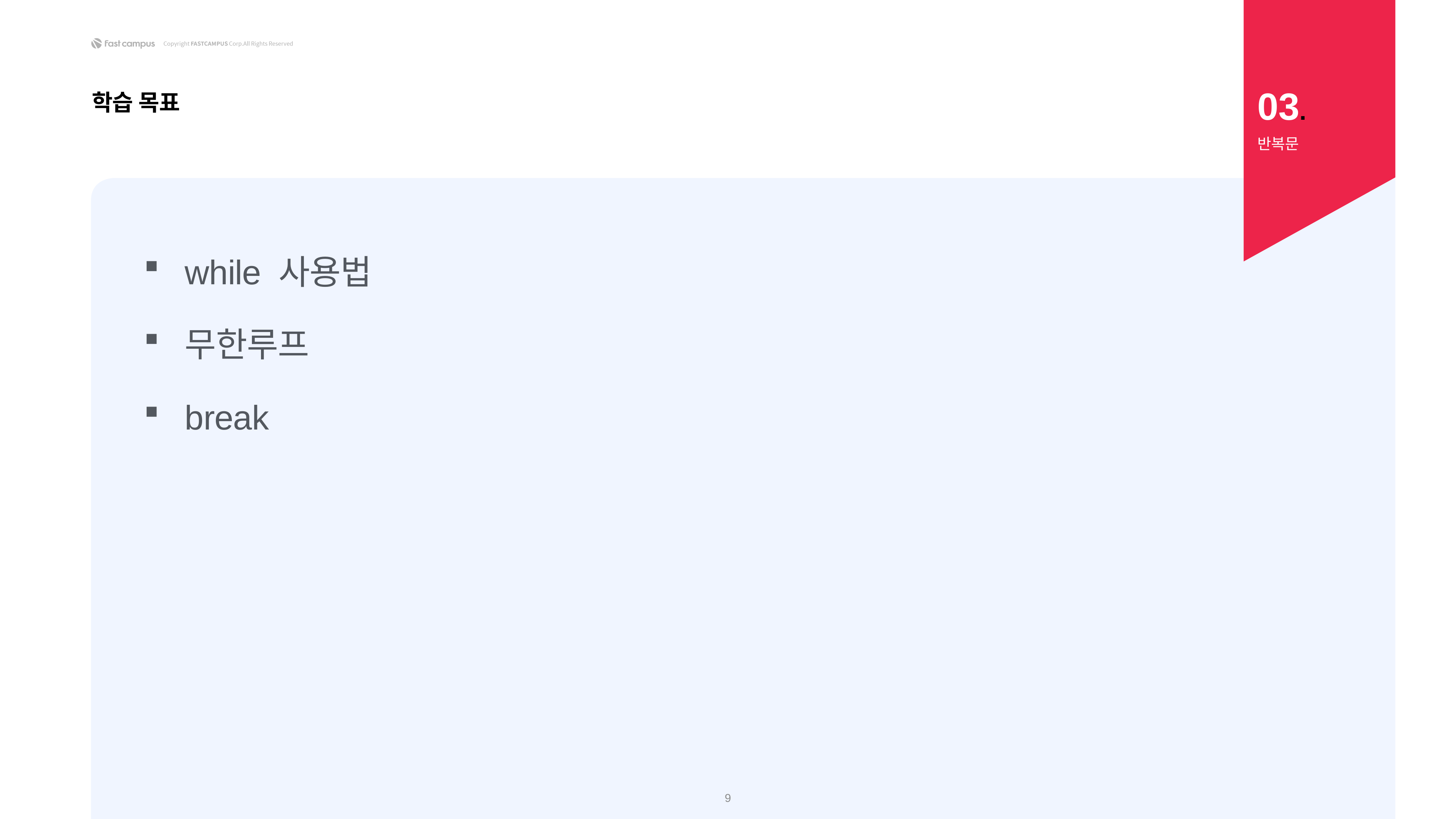

03.
학습 목표
반복문
while 사용법
무한루프
break
9